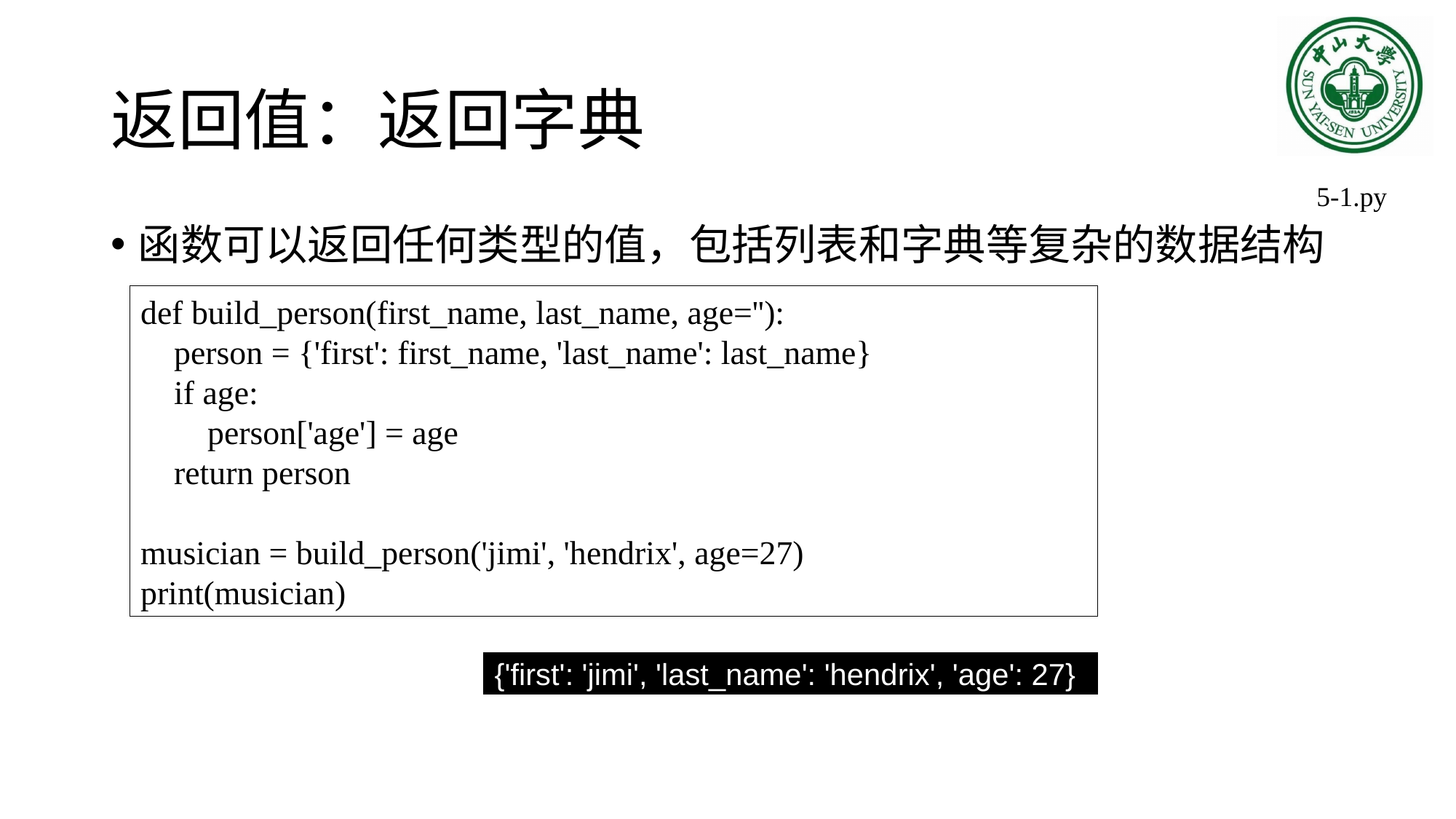

# 返回值：返回字典
5-1.py
函数可以返回任何类型的值，包括列表和字典等复杂的数据结构

def build_person(first_name, last_name, age=''):
    person = {'first': first_name, 'last_name': last_name}
    if age:
        person['age'] = age
    return person

musician = build_person('jimi', 'hendrix', age=27)
print(musician)
{'first': 'jimi', 'last_name': 'hendrix', 'age': 27}